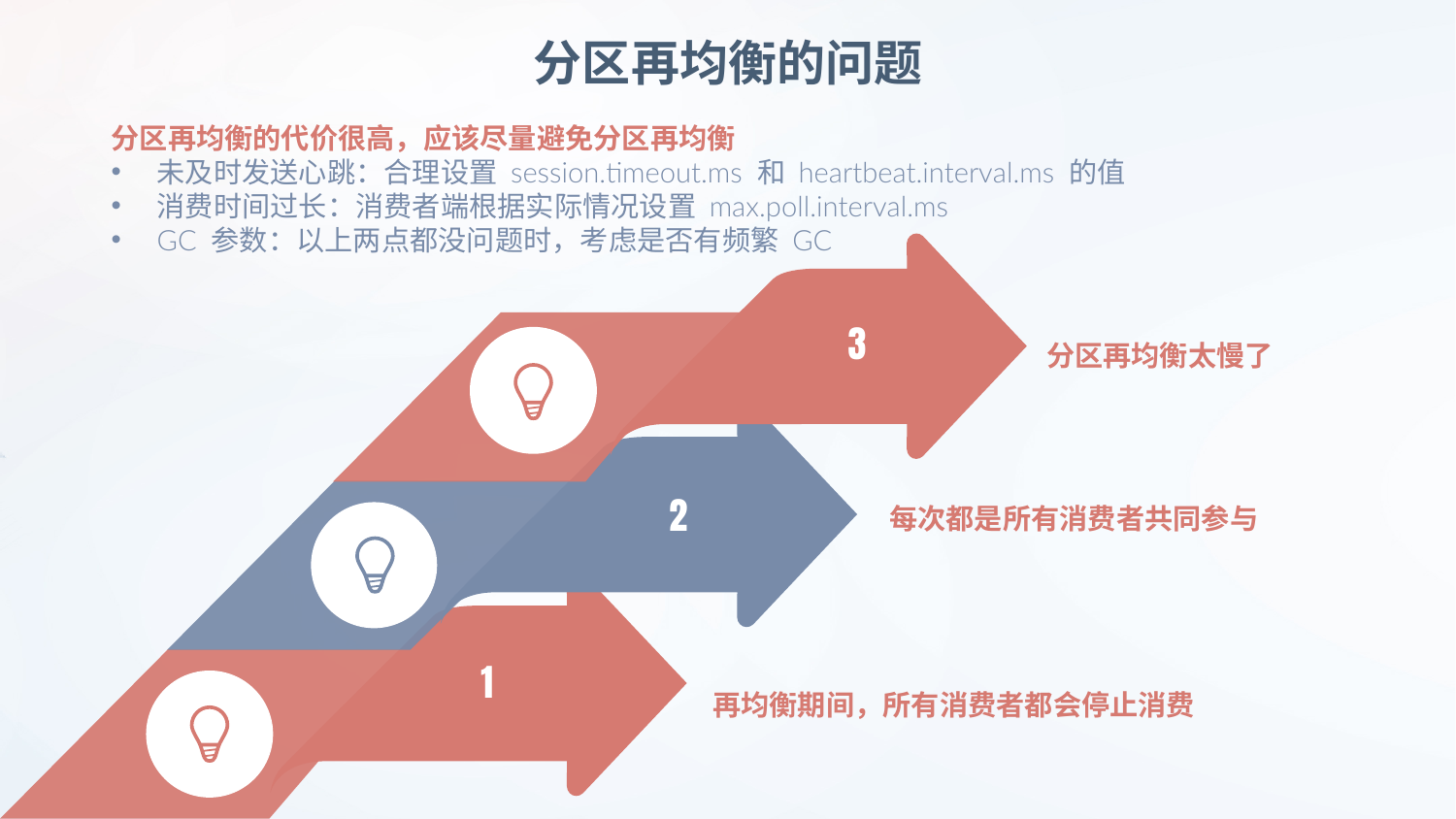

分区再均衡的问题
分区再均衡的代价很高，应该尽量避免分区再均衡
未及时发送心跳：合理设置 session.timeout.ms 和 heartbeat.interval.ms 的值
消费时间过长：消费者端根据实际情况设置 max.poll.interval.ms
GC 参数：以上两点都没问题时，考虑是否有频繁 GC

3

分区再均衡太慢了

2
每次都是所有消费者共同参与

1

再均衡期间，所有消费者都会停止消费